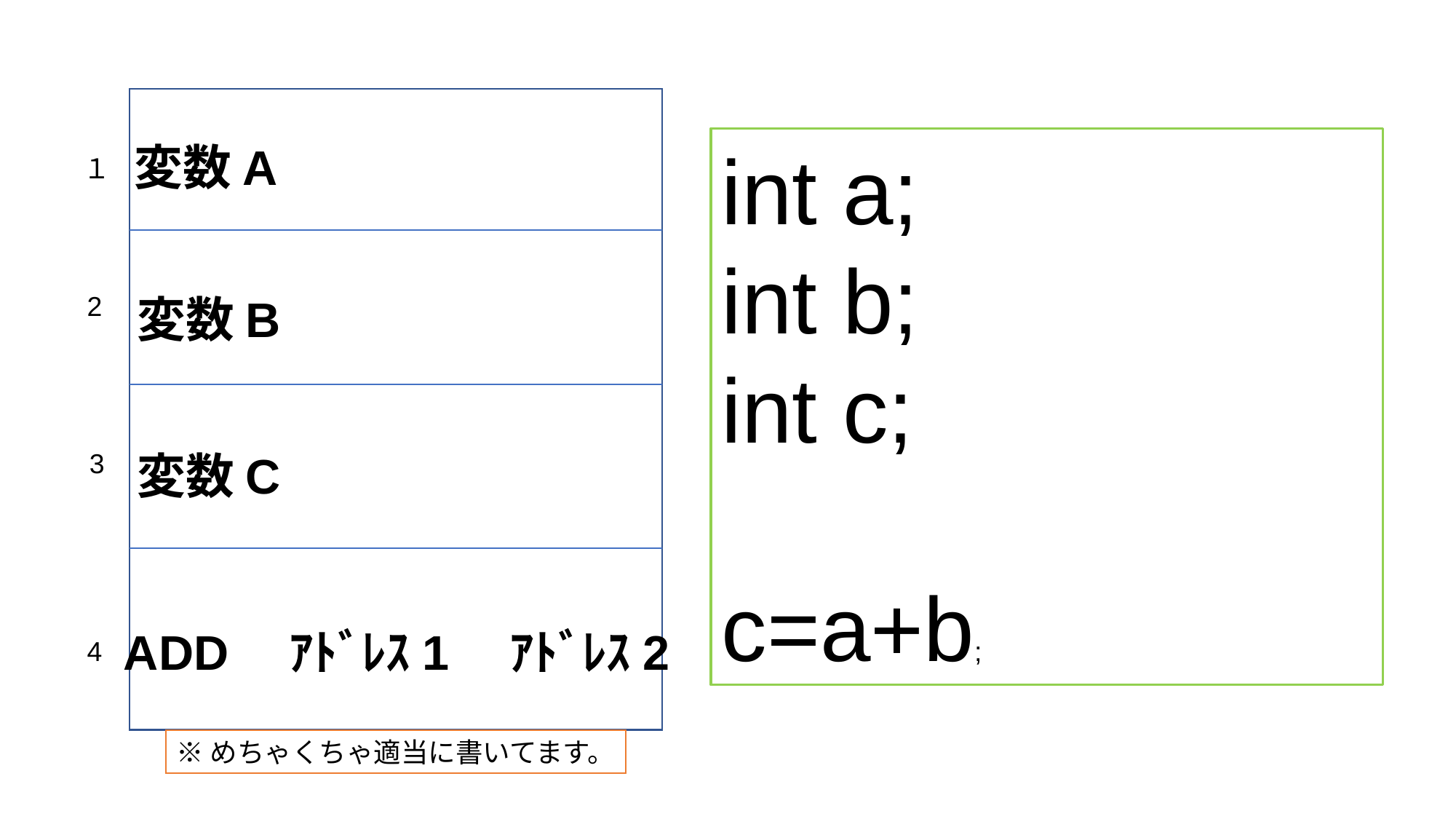

int a;
int b;
int c;

c=a+b;
変数A
１
2
変数B
変数C
3
ADD　ｱﾄﾞﾚｽ1　ｱﾄﾞﾚｽ2
4
※めちゃくちゃ適当に書いてます。